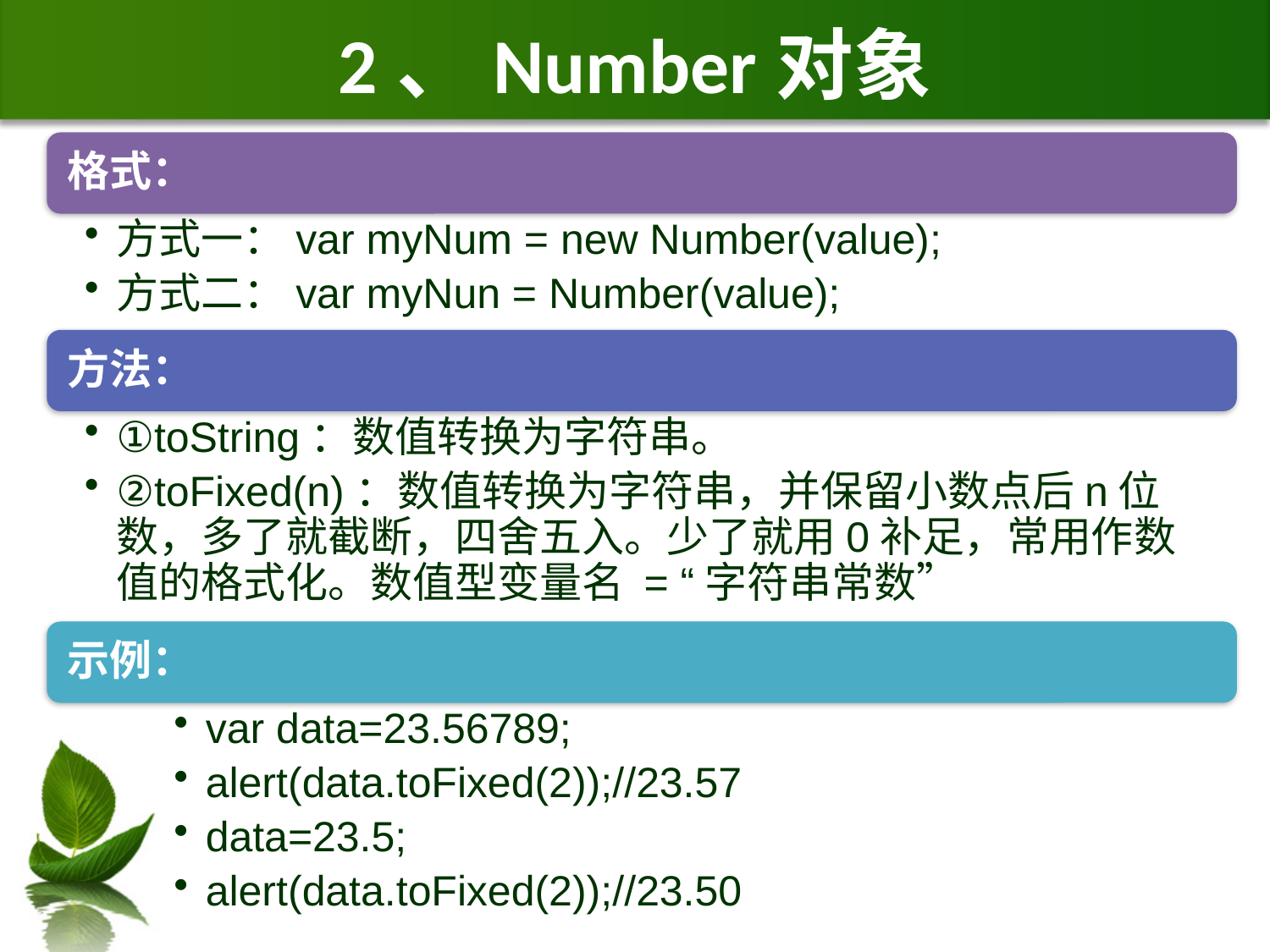

# 2、Number对象
格式：
方式一：var myNum = new Number(value);
方式二：var myNun = Number(value);
方法：
①toString：数值转换为字符串。
②toFixed(n)：数值转换为字符串，并保留小数点后n位数，多了就截断，四舍五入。少了就用0补足，常用作数值的格式化。数值型变量名 = “字符串常数”
示例：
var data=23.56789;
alert(data.toFixed(2));//23.57
data=23.5;
alert(data.toFixed(2));//23.50